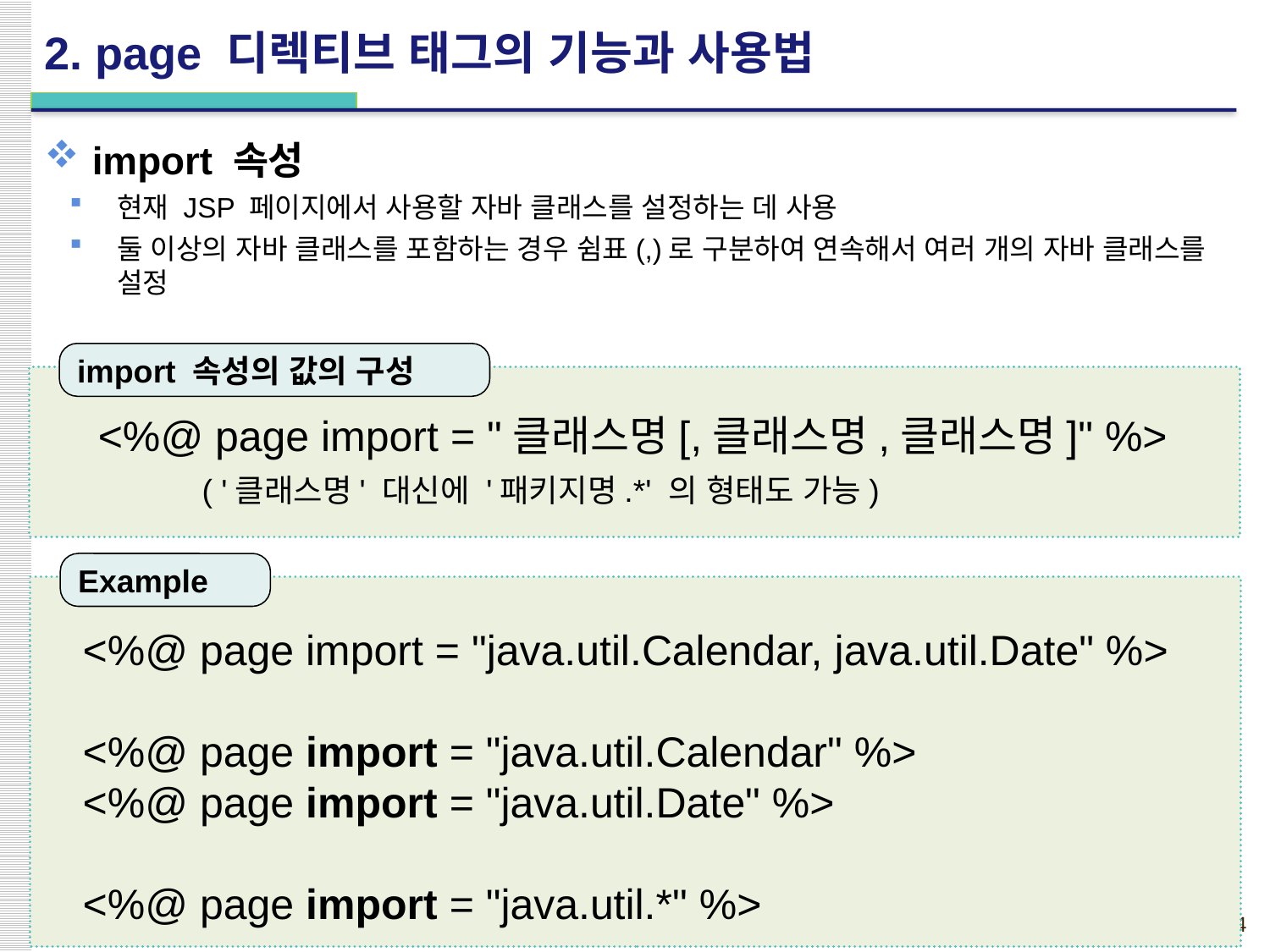

# 2. page 디렉티브 태그의 기능과 사용법
import 속성
현재 JSP 페이지에서 사용할 자바 클래스를 설정하는 데 사용
둘 이상의 자바 클래스를 포함하는 경우 쉼표(,)로 구분하여 연속해서 여러 개의 자바 클래스를 설정

import 속성의 값의 구성

<%@ page import = "클래스명[,클래스명,클래스명]" %>
         ( '클래스명' 대신에 '패키지명.*' 의 형태도 가능)
Example

<%@ page import = "java.util.Calendar, java.util.Date" %>

<%@ page import = "java.util.Calendar" %>
<%@ page import = "java.util.Date" %>

<%@ page import = "java.util.*" %>
15
JSP 2.0 Programming